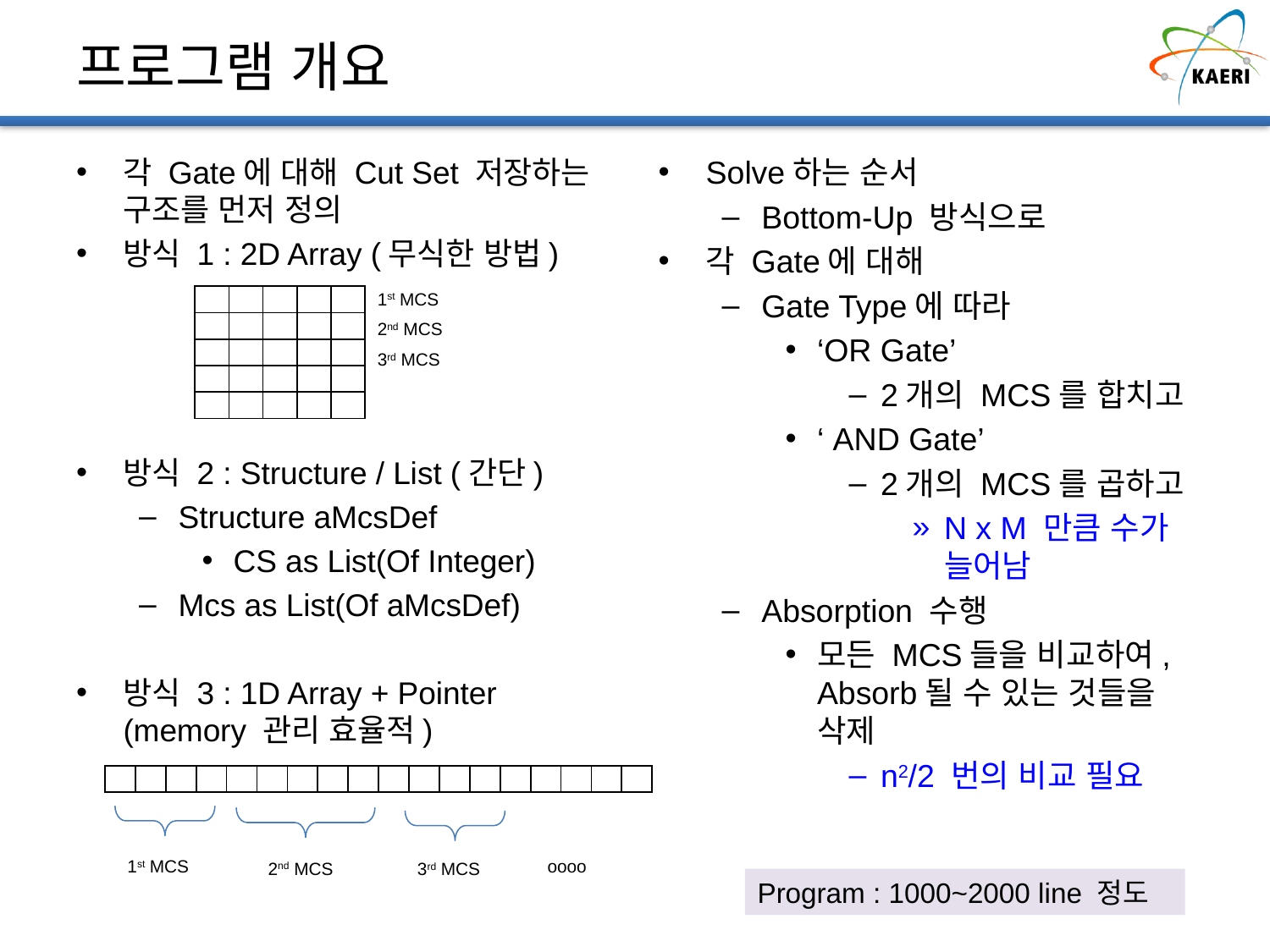

# 프로그램 개요
Solve하는 순서
Bottom-Up 방식으로
각 Gate에 대해
Gate Type에 따라
‘OR Gate’
2개의 MCS를 합치고
‘ AND Gate’
2개의 MCS를 곱하고
N x M 만큼 수가 늘어남
Absorption 수행
모든 MCS들을 비교하여, Absorb될 수 있는 것들을 삭제
n2/2 번의 비교 필요
각 Gate에 대해 Cut Set 저장하는 구조를 먼저 정의
방식 1 : 2D Array (무식한 방법)

방식 2 : Structure / List (간단)
Structure aMcsDef
CS as List(Of Integer)
Mcs as List(Of aMcsDef)

방식 3 : 1D Array + Pointer (memory 관리 효율적)
1st MCS
2nd MCS
3rd MCS
|  |  |  |  |  |
| --- | --- | --- | --- | --- |
|  |  |  |  |  |
|  |  |  |  |  |
|  |  |  |  |  |
|  |  |  |  |  |

|  |  |  |  |  |  |  |  |  |  |  |  |  |  |  |  |  |  |
| --- | --- | --- | --- | --- | --- | --- | --- | --- | --- | --- | --- | --- | --- | --- | --- | --- | --- |

oooo
1st MCS
2nd MCS
3rd MCS
Program : 1000~2000 line 정도